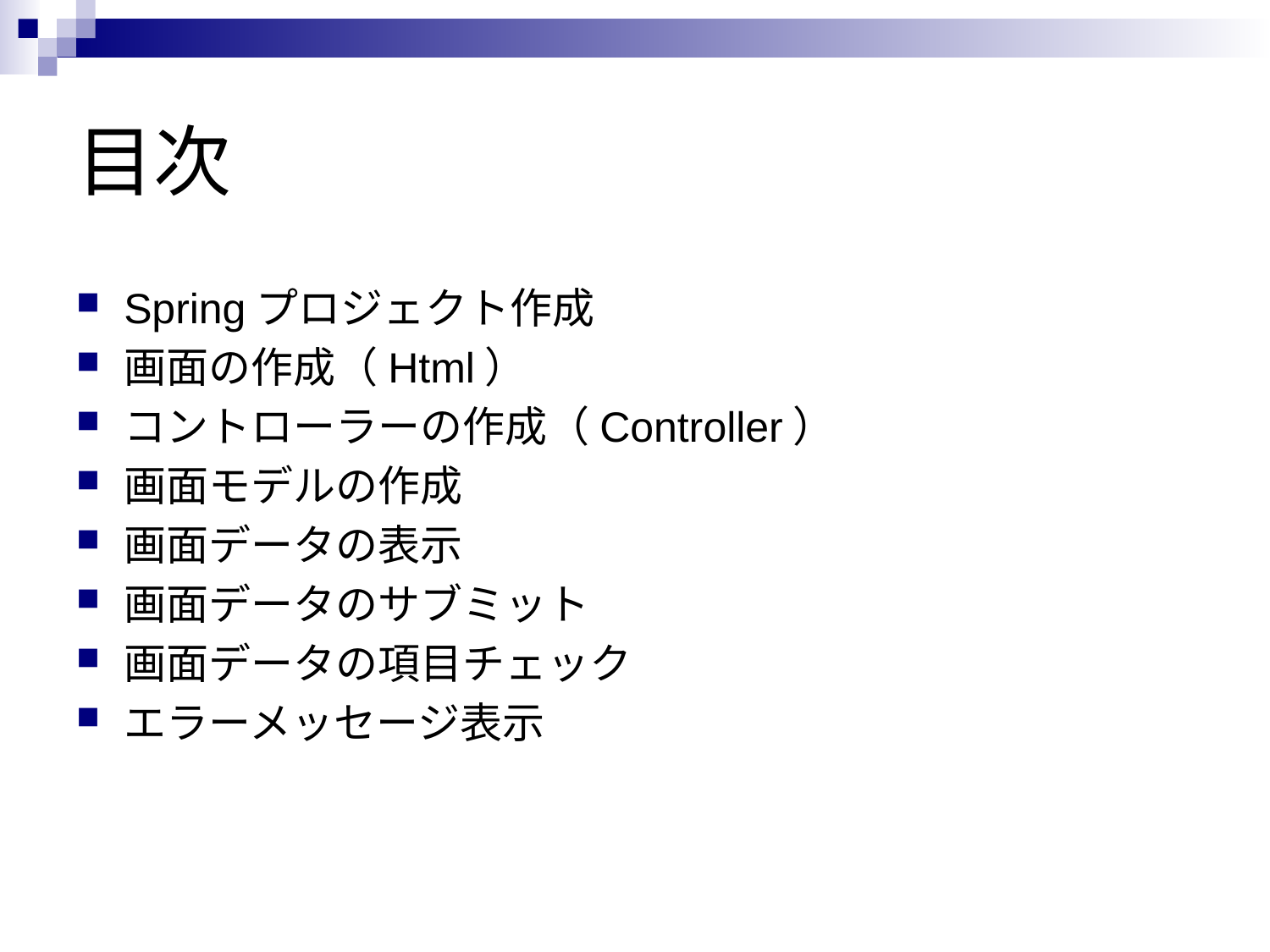

# 目次
Springプロジェクト作成
画面の作成（Html）
コントローラーの作成（Controller）
画面モデルの作成
画面データの表示
画面データのサブミット
画面データの項目チェック
エラーメッセージ表示